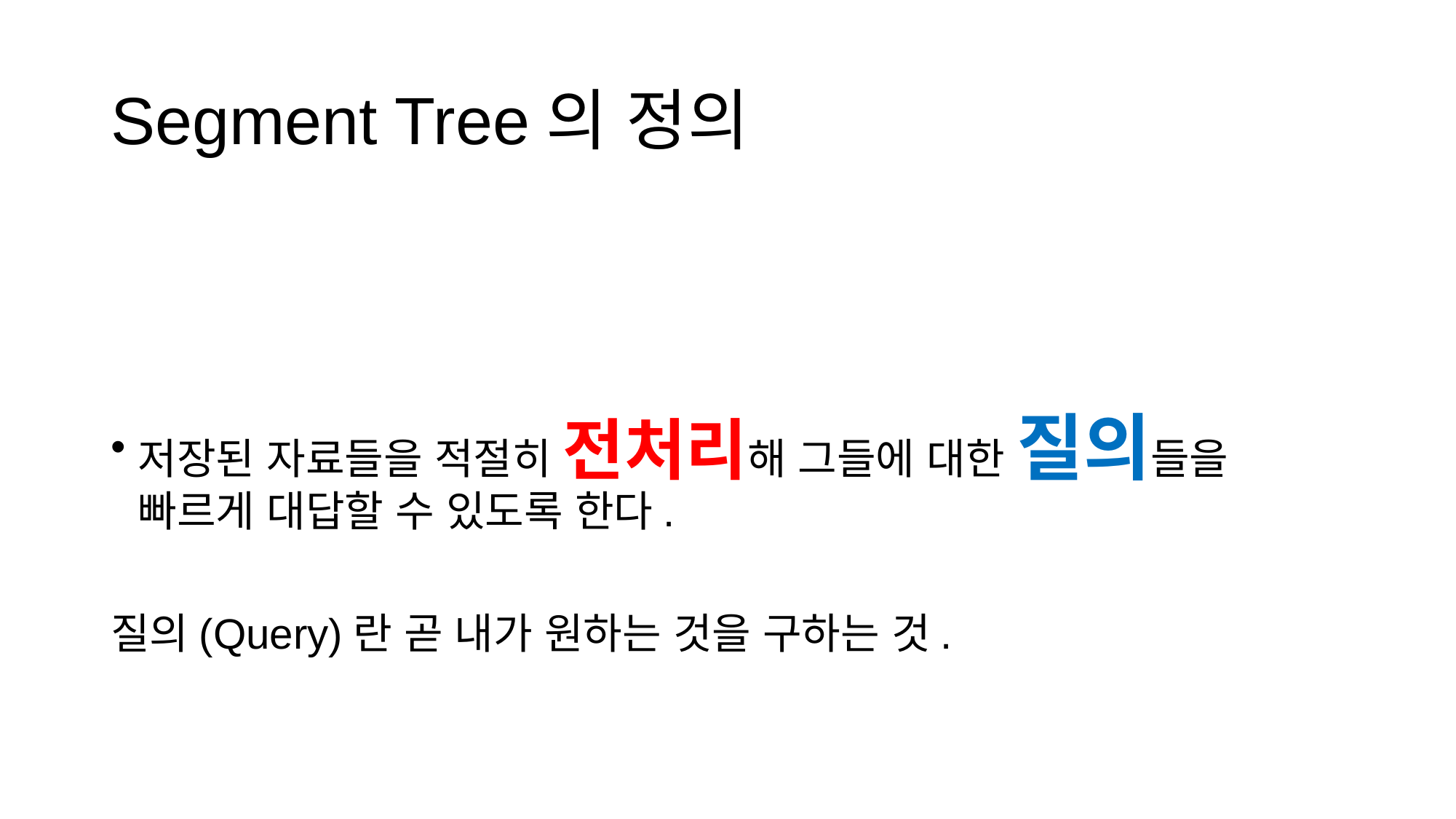

# Segment Tree의 정의

저장된 자료들을 적절히 전처리해 그들에 대한 질의들을 빠르게 대답할 수 있도록 한다.

질의(Query)란 곧 내가 원하는 것을 구하는 것.